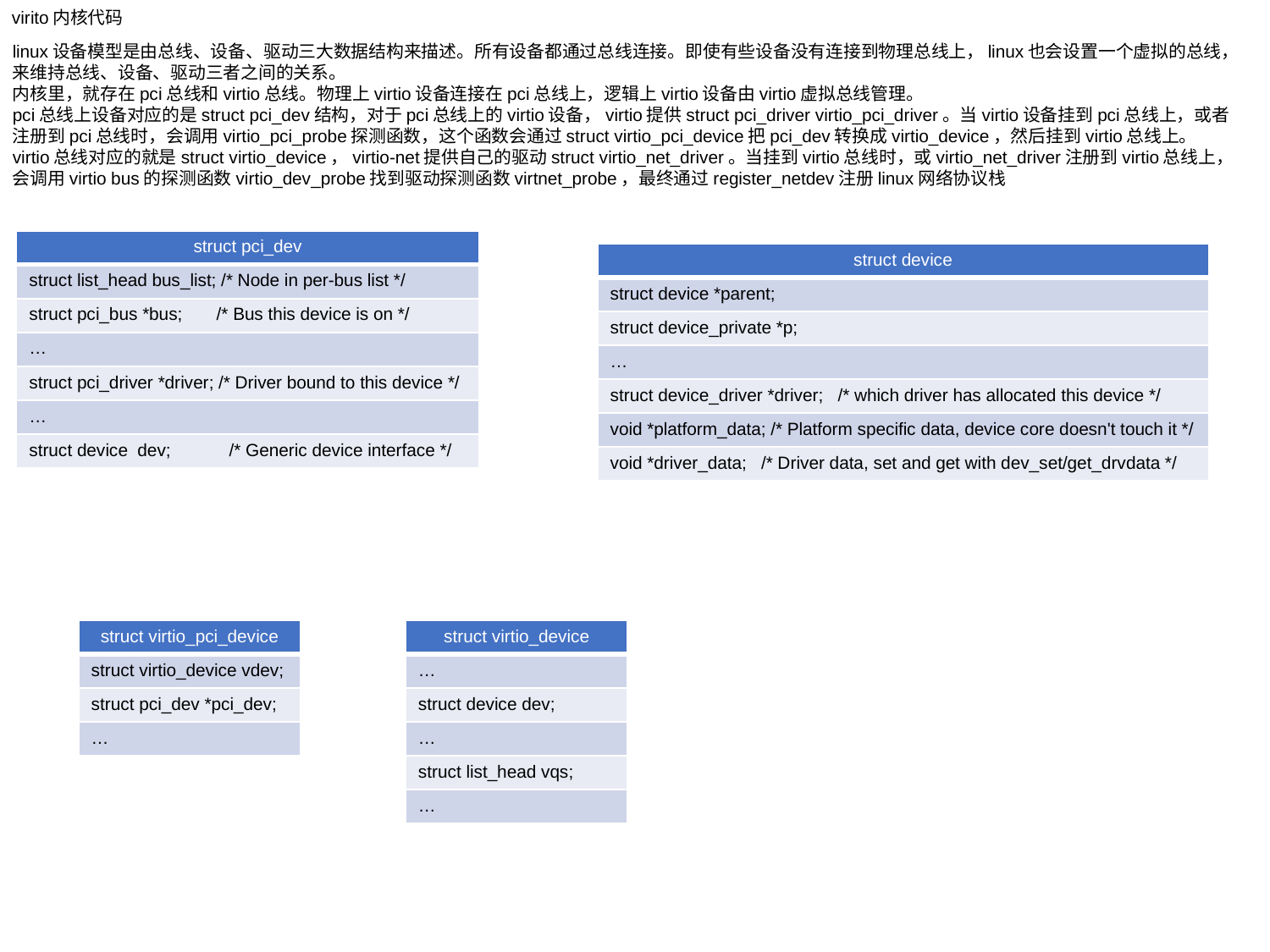

virito内核代码
linux设备模型是由总线、设备、驱动三大数据结构来描述。所有设备都通过总线连接。即使有些设备没有连接到物理总线上，linux也会设置一个虚拟的总线，来维持总线、设备、驱动三者之间的关系。
内核里，就存在pci总线和virtio总线。物理上virtio设备连接在pci总线上，逻辑上virtio设备由virtio虚拟总线管理。
pci总线上设备对应的是struct pci_dev结构，对于pci总线上的virtio设备，virtio提供struct pci_driver virtio_pci_driver。当virtio设备挂到pci总线上，或者注册到pci总线时，会调用virtio_pci_probe探测函数，这个函数会通过struct virtio_pci_device把pci_dev转换成virtio_device，然后挂到virtio总线上。
virtio总线对应的就是struct virtio_device，virtio-net提供自己的驱动struct virtio_net_driver。当挂到virtio总线时，或virtio_net_driver注册到virtio总线上，会调用virtio bus的探测函数virtio_dev_probe找到驱动探测函数virtnet_probe，最终通过register_netdev注册linux网络协议栈
| struct pci\_dev |
| --- |
| struct list\_head bus\_list; /\* Node in per-bus list \*/ |
| struct pci\_bus \*bus;       /\* Bus this device is on \*/ |
| … |
| struct pci\_driver \*driver; /\* Driver bound to this device \*/ |
| … |
| struct device  dev;            /\* Generic device interface \*/ |
| struct device |
| --- |
| struct device \*parent; |
| struct device\_private \*p; |
| … |
| struct device\_driver \*driver;   /\* which driver has allocated this device \*/ |
| void \*platform\_data; /\* Platform specific data, device core doesn't touch it \*/ |
| void \*driver\_data;   /\* Driver data, set and get with dev\_set/get\_drvdata \*/ |
| struct virtio\_pci\_device |
| --- |
| struct virtio\_device vdev; |
| struct pci\_dev \*pci\_dev; |
| … |
| struct virtio\_device |
| --- |
| … |
| struct device dev; |
| … |
| struct list\_head vqs; |
| … |